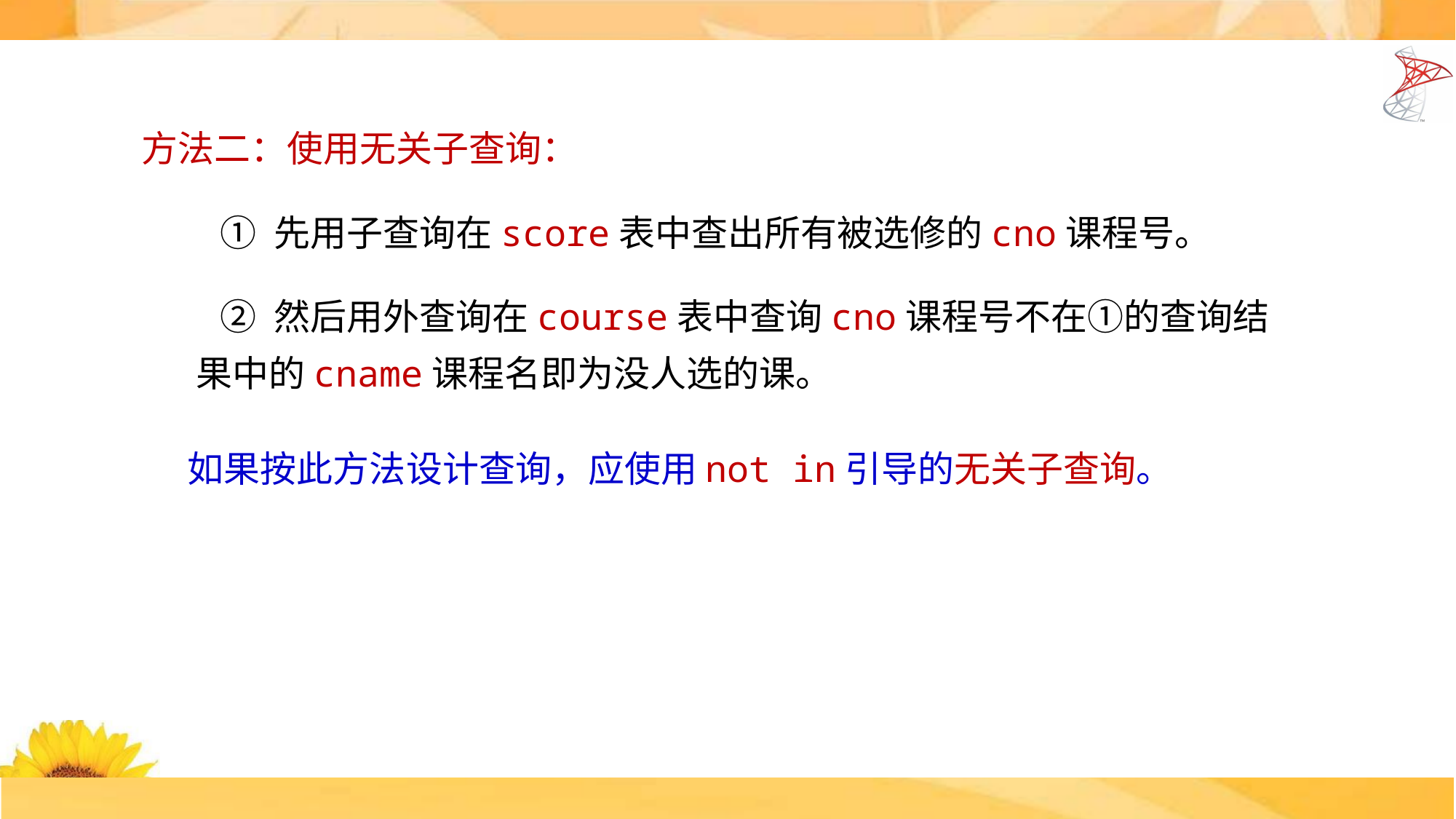

方法二：使用无关子查询：
   ① 先用子查询在score表中查出所有被选修的cno课程号。
   ② 然后用外查询在course表中查询cno课程号不在①的查询结果中的cname课程名即为没人选的课。

如果按此方法设计查询，应使用not in引导的无关子查询。